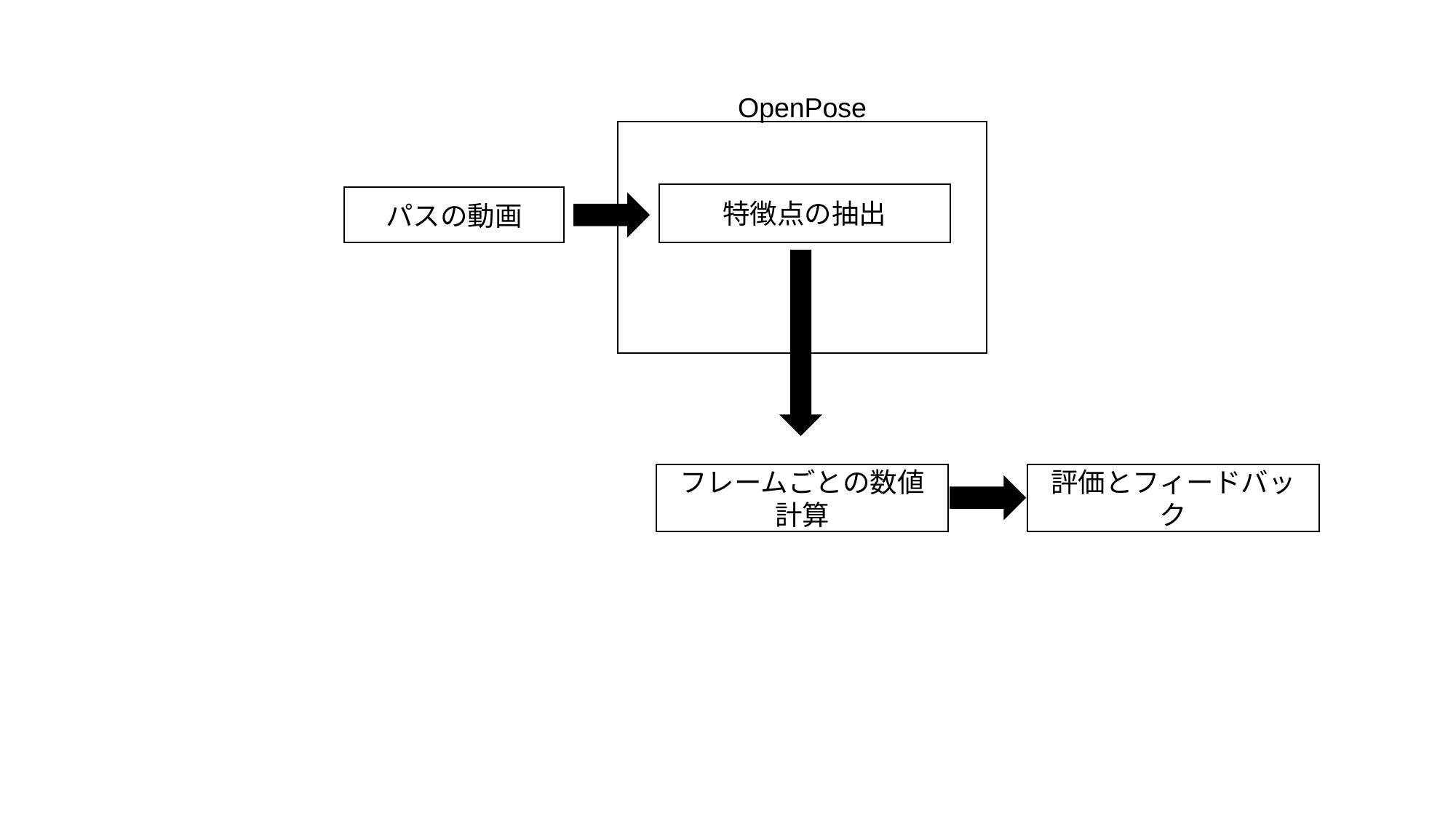

OpenPose

特徴点の抽出
パスの動画

評価とフィードバック
フレームごとの数値計算